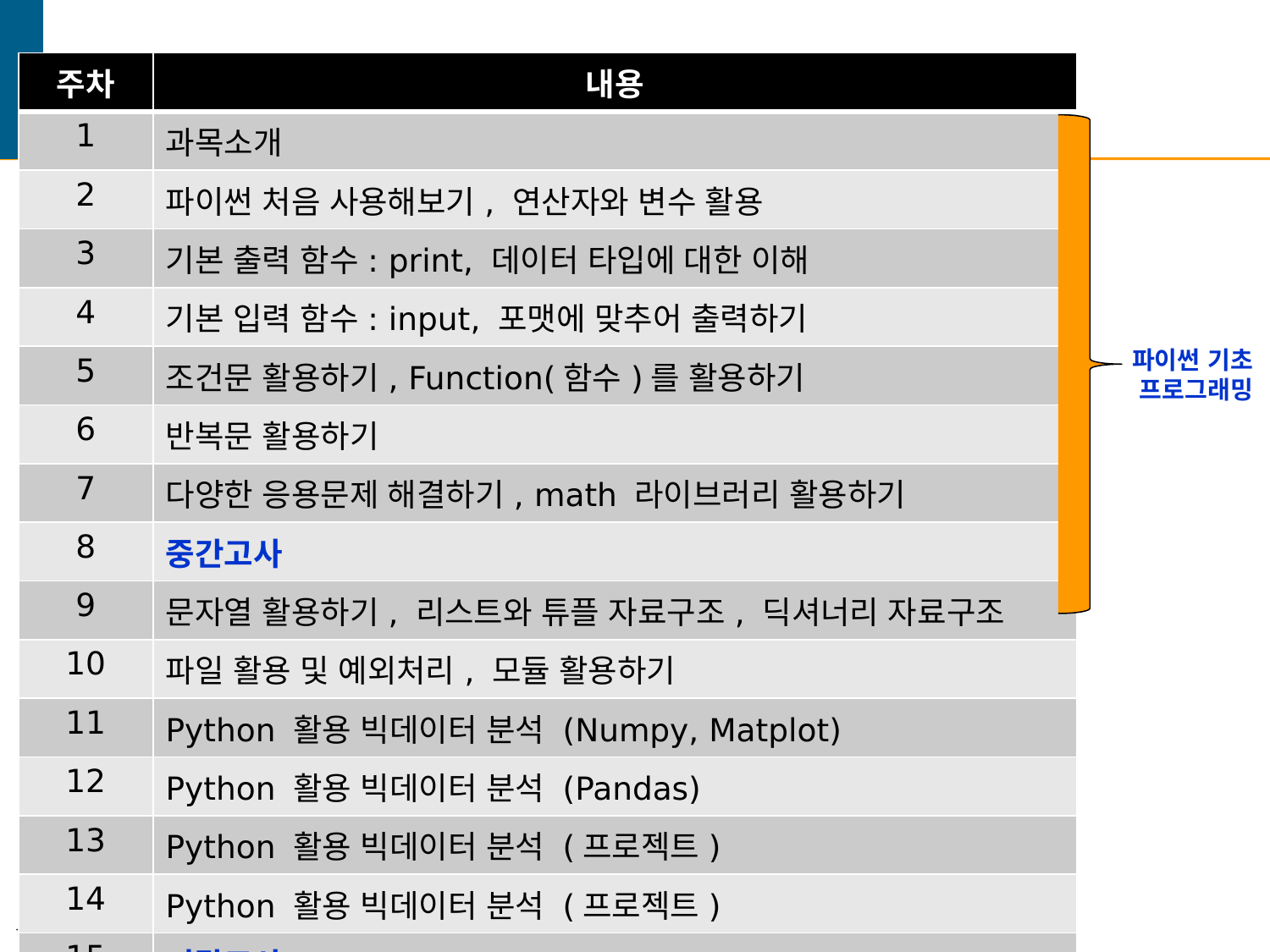

| 주차 | 내용 |
| --- | --- |
| 1 | 과목소개 |
| 2 | 파이썬 처음 사용해보기, 연산자와 변수 활용 |
| 3 | 기본 출력 함수: print, 데이터 타입에 대한 이해 |
| 4 | 기본 입력 함수: input, 포맷에 맞추어 출력하기 |
| 5 | 조건문 활용하기, Function(함수)를 활용하기 |
| 6 | 반복문 활용하기 |
| 7 | 다양한 응용문제 해결하기, math 라이브러리 활용하기 |
| 8 | 중간고사 |
| 9 | 문자열 활용하기, 리스트와 튜플 자료구조, 딕셔너리 자료구조 |
| 10 | 파일 활용 및 예외처리, 모듈 활용하기 |
| 11 | Python 활용 빅데이터 분석 (Numpy, Matplot) |
| 12 | Python 활용 빅데이터 분석 (Pandas) |
| 13 | Python 활용 빅데이터 분석 (프로젝트) |
| 14 | Python 활용 빅데이터 분석 (프로젝트) |
| 15 | 기말고사 |

파이썬 기초
프로그래밍
7  >  3/7/2022